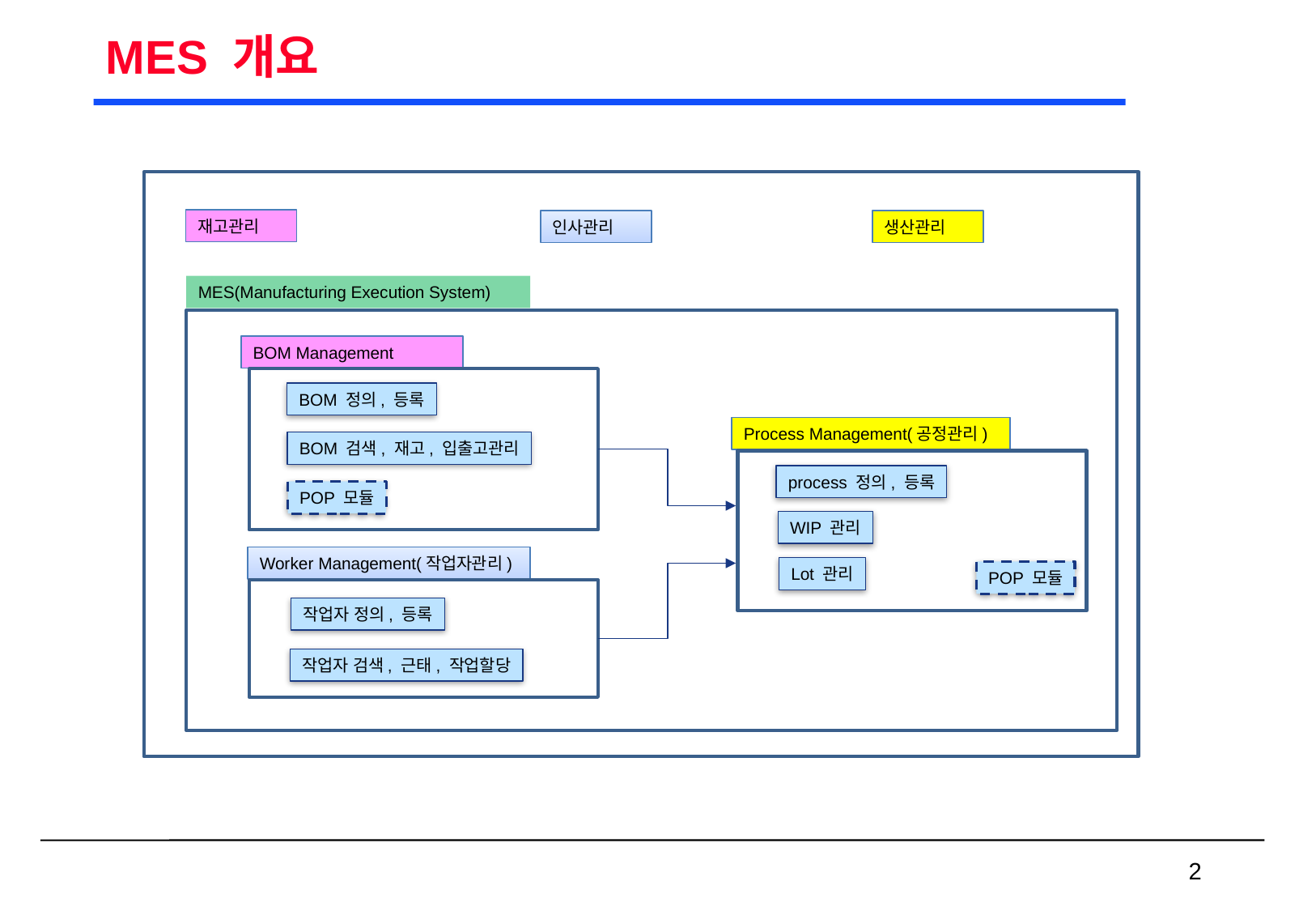

# MES 개요

재고관리
인사관리
생산관리
MES(Manufacturing Execution System)

BOM Management

BOM 정의, 등록
Process Management(공정관리)
BOM 검색, 재고, 입출고관리

process 정의, 등록
POP 모듈
WIP 관리
Worker Management(작업자관리)
Lot 관리
POP 모듈

작업자 정의, 등록
작업자 검색, 근태, 작업할당
 2